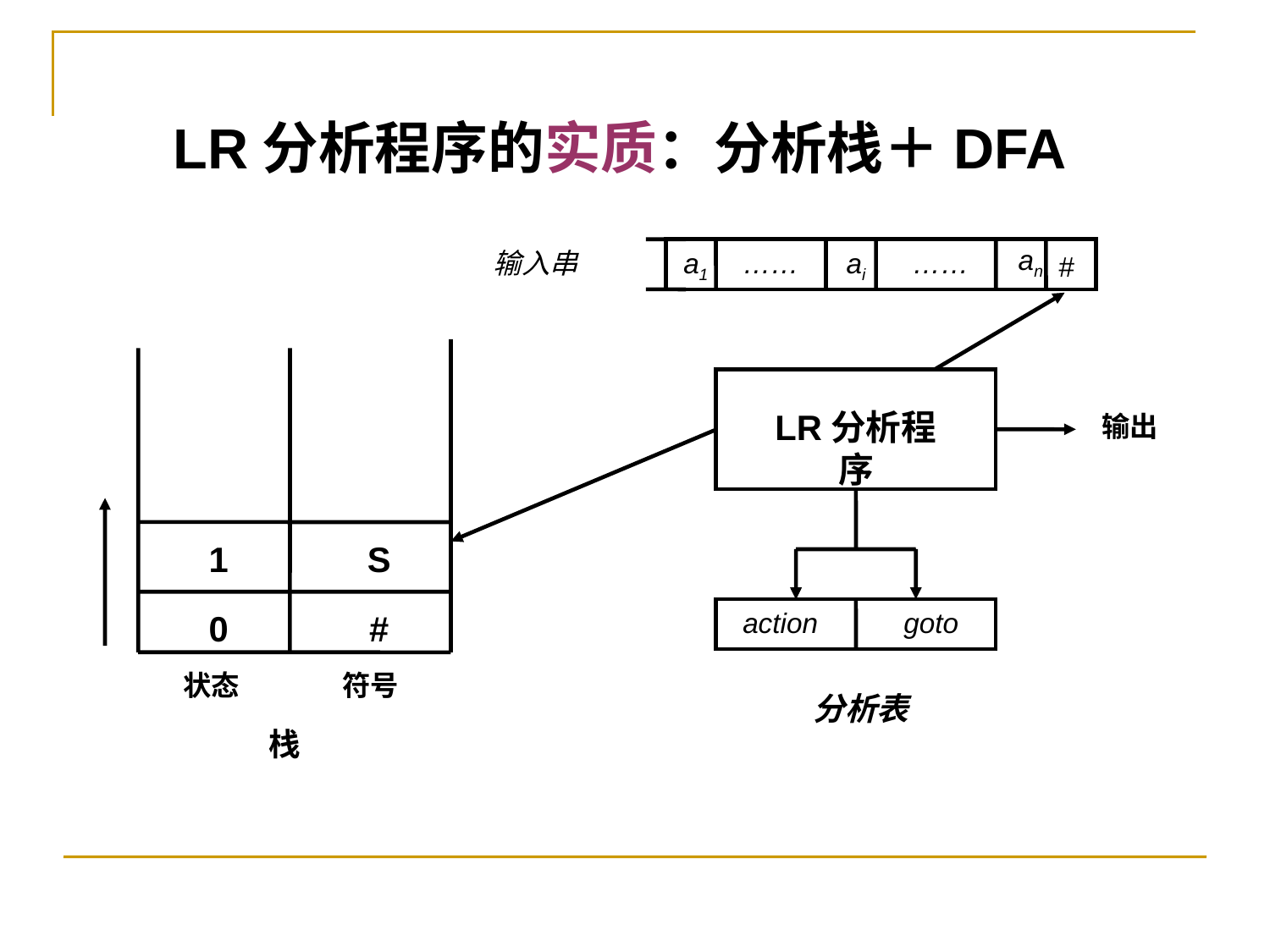

LR分析程序的实质：分析栈＋DFA
an
输入串

a1

……

ai

……

#

LR分析程序
输出

1
S

action

goto
0
#

状态
符号
分析表
栈